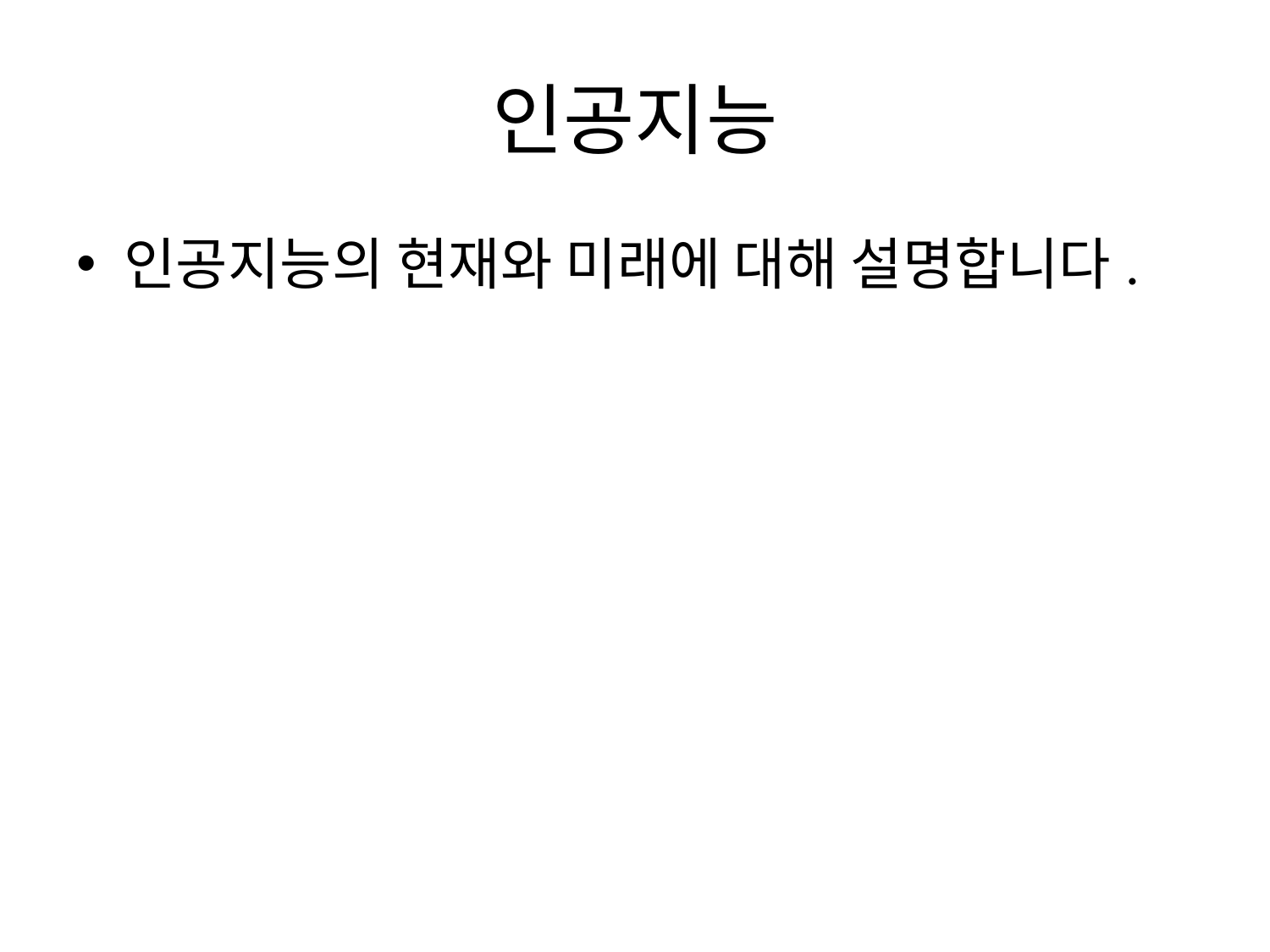

# 인공지능
인공지능의 현재와 미래에 대해 설명합니다.